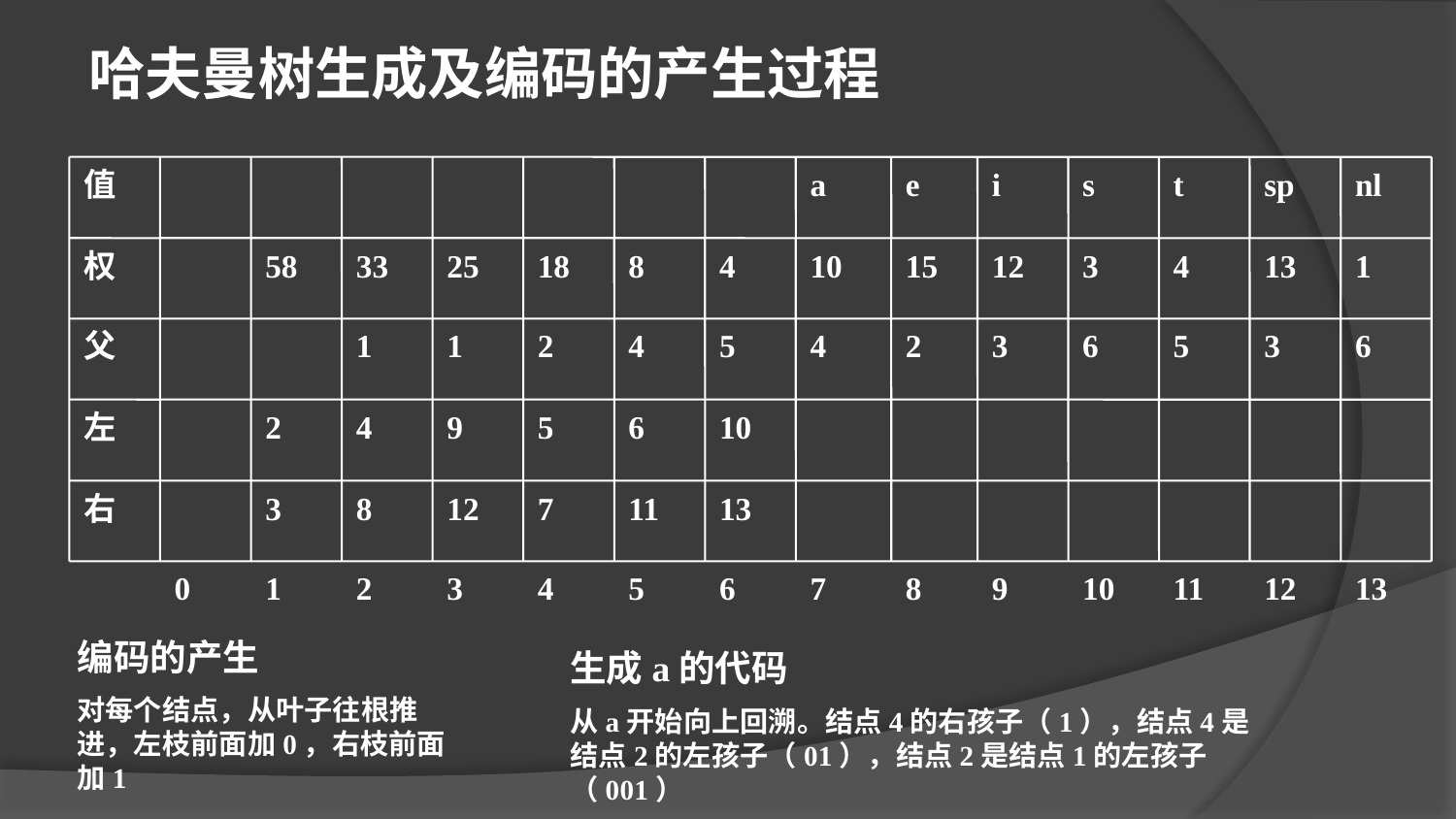

哈夫曼树生成及编码的产生过程

值

a

e

i

s

t

sp

nl

权

58

33

25

18

8

4

10

15

12

3

4

13

1

父

1
1
2
4
5
4
2
3
6
5
3
6

左

2
4
9
5
6
10

右

3
8
12
7
11
13

0

1
2
3
4
5
6
7
8
9
10
11
12
13

编码的产生
对每个结点，从叶子往根推进，左枝前面加0，右枝前面加1
生成a的代码
从a开始向上回溯。结点4的右孩子（1），结点4是结点2的左孩子（01），结点2是结点1的左孩子（001）